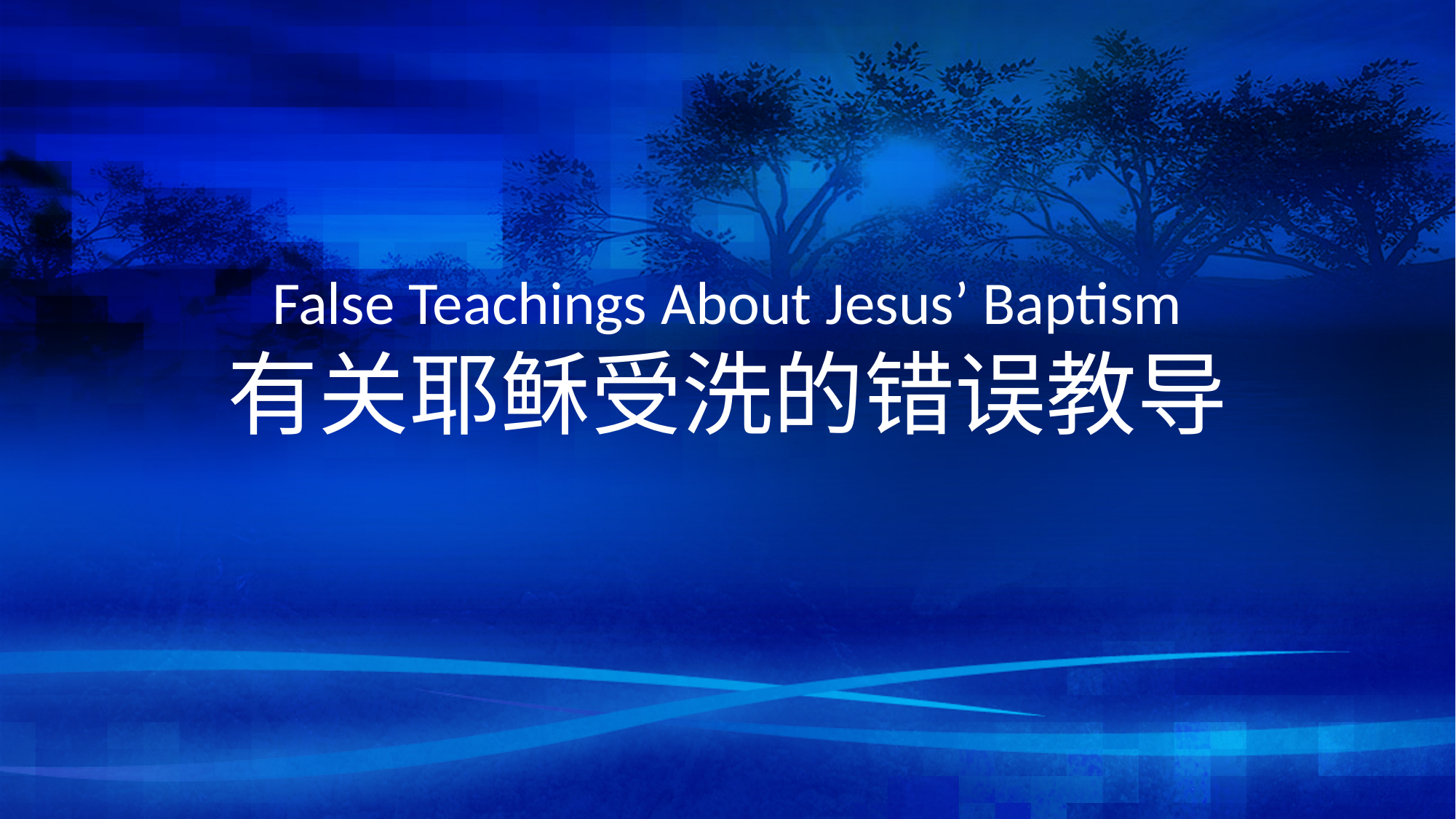

# False Teachings About Jesus’ Baptism 有关耶稣受洗的错误教导